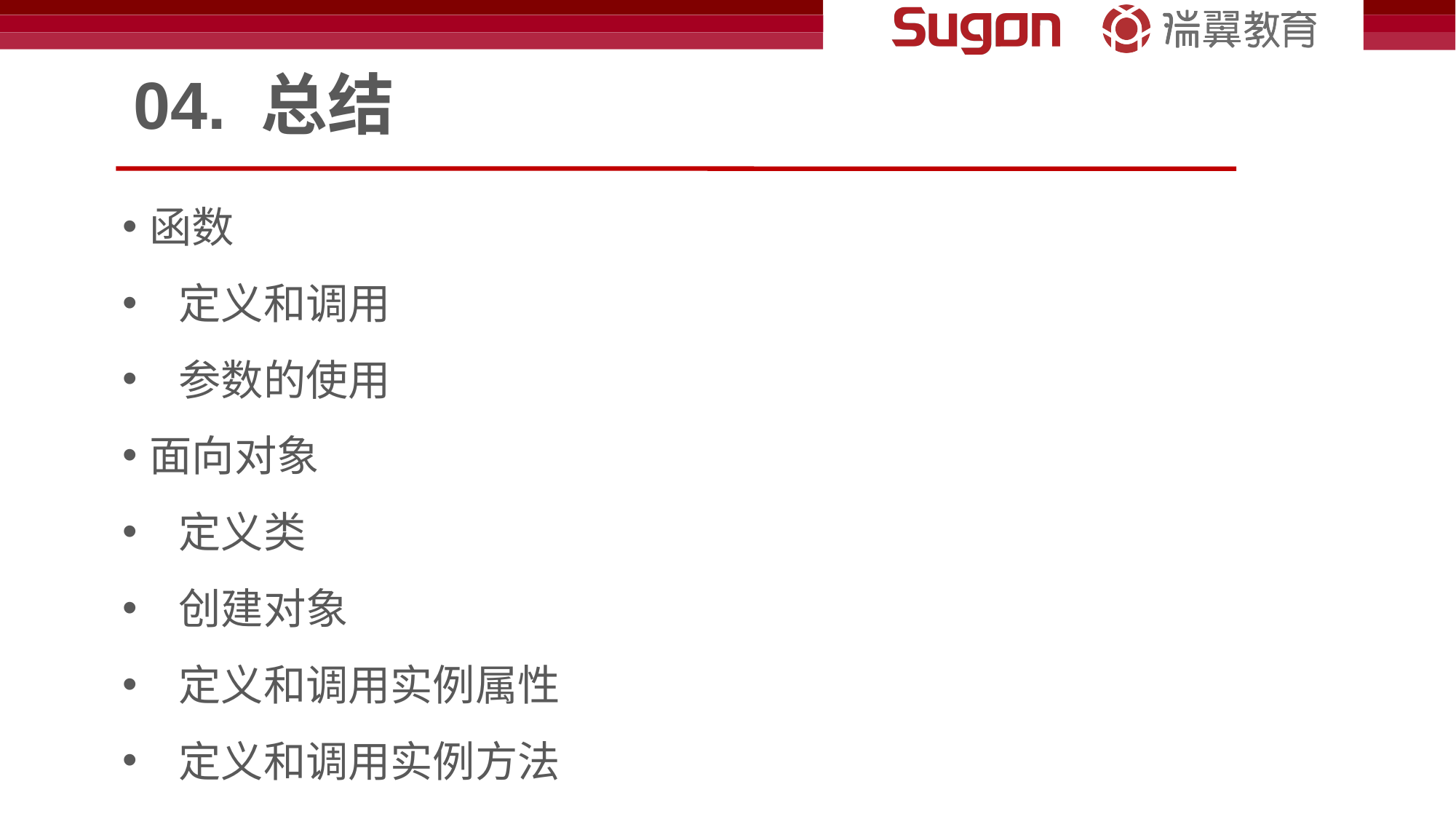

# 04. 总结
函数
  定义和调用
  参数的使用
面向对象
  定义类
  创建对象
  定义和调用实例属性
  定义和调用实例方法